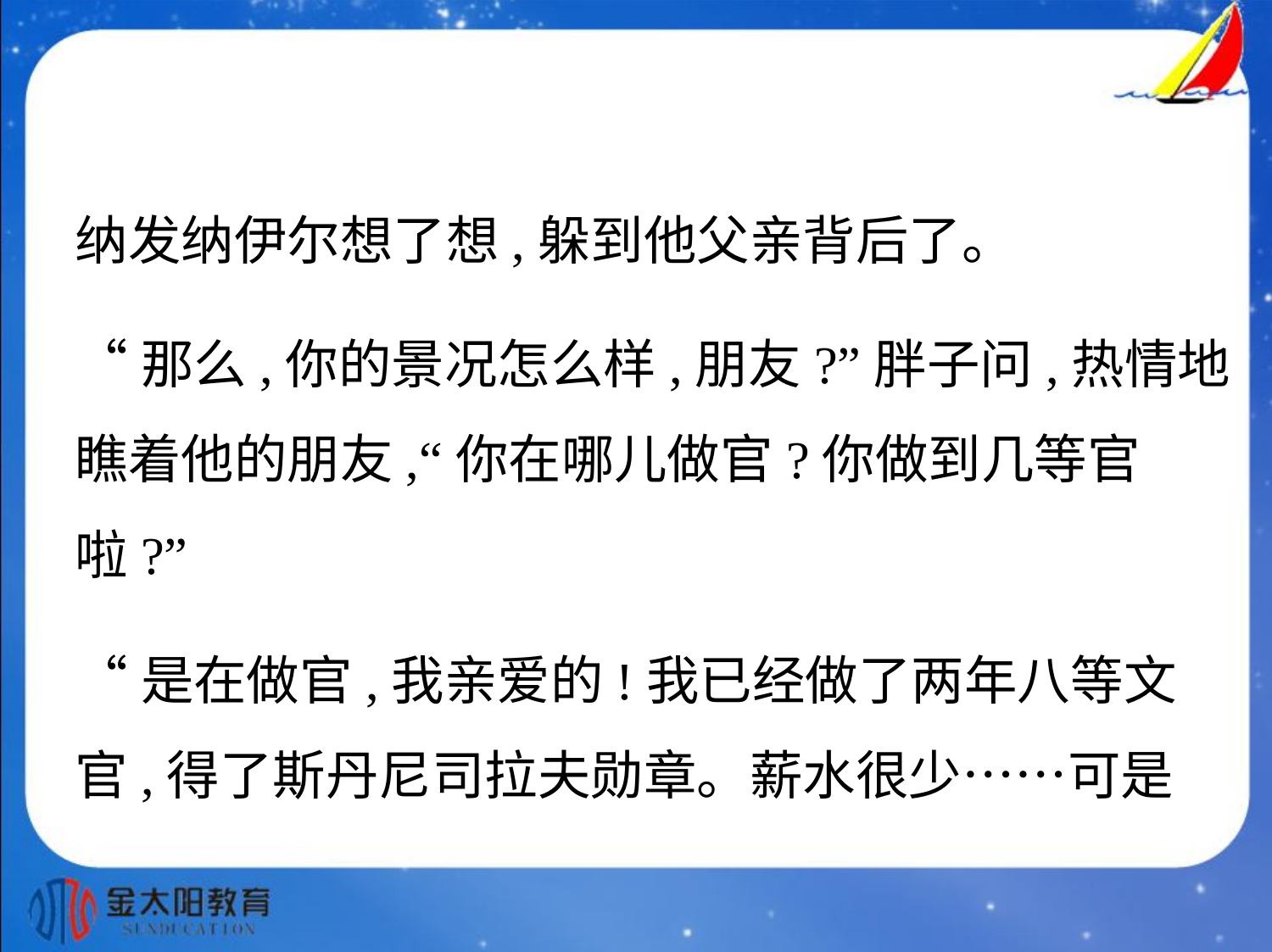

纳发纳伊尔想了想,躲到他父亲背后了。
“那么,你的景况怎么样,朋友?”胖子问,热情地
瞧着他的朋友,“你在哪儿做官?你做到几等官
啦?”
“是在做官,我亲爱的!我已经做了两年八等文
官,得了斯丹尼司拉夫勋章。薪水很少……可是